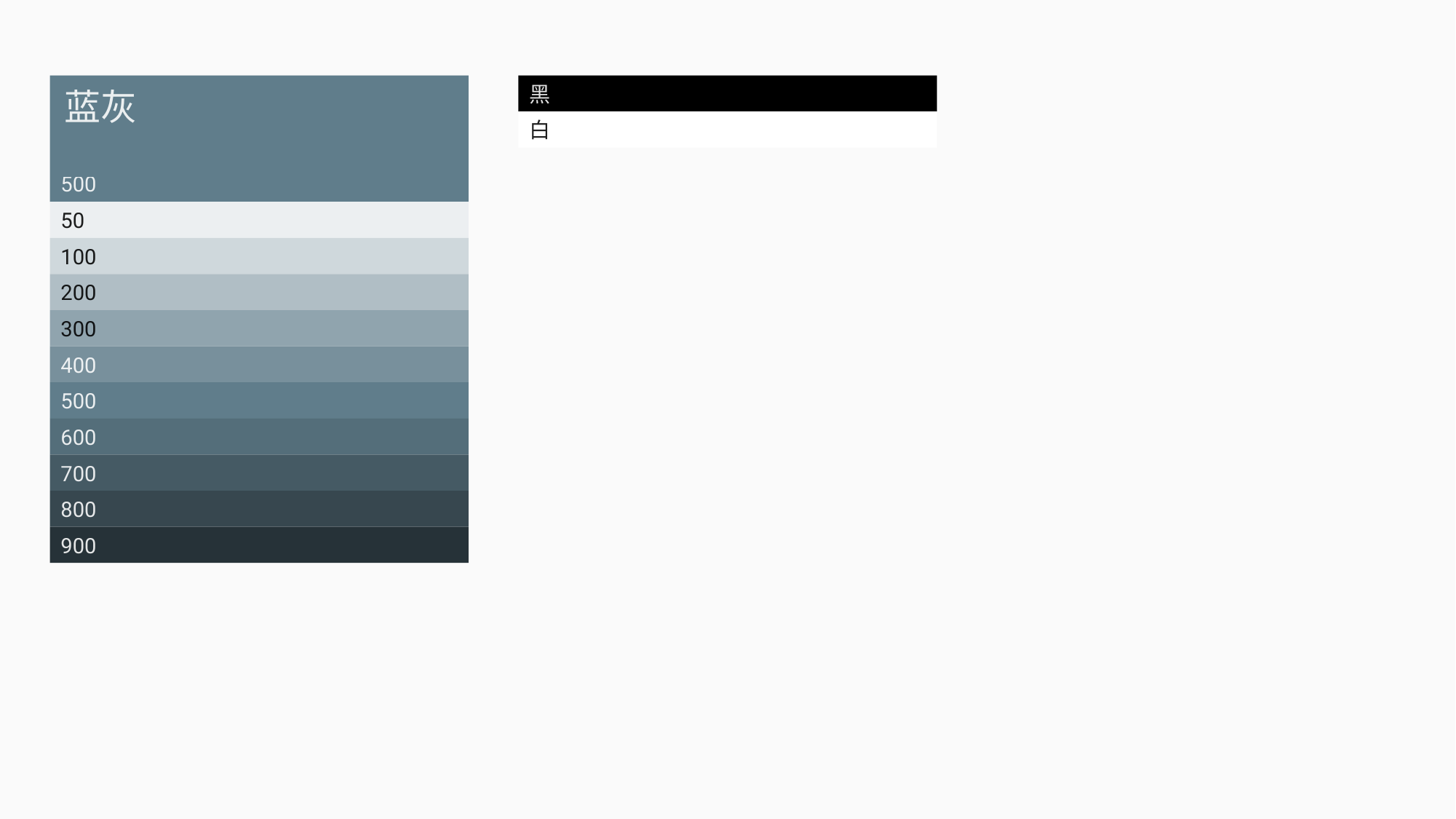

500
黑
蓝灰
白
50
100
200
300
400
500
600
700
800
900